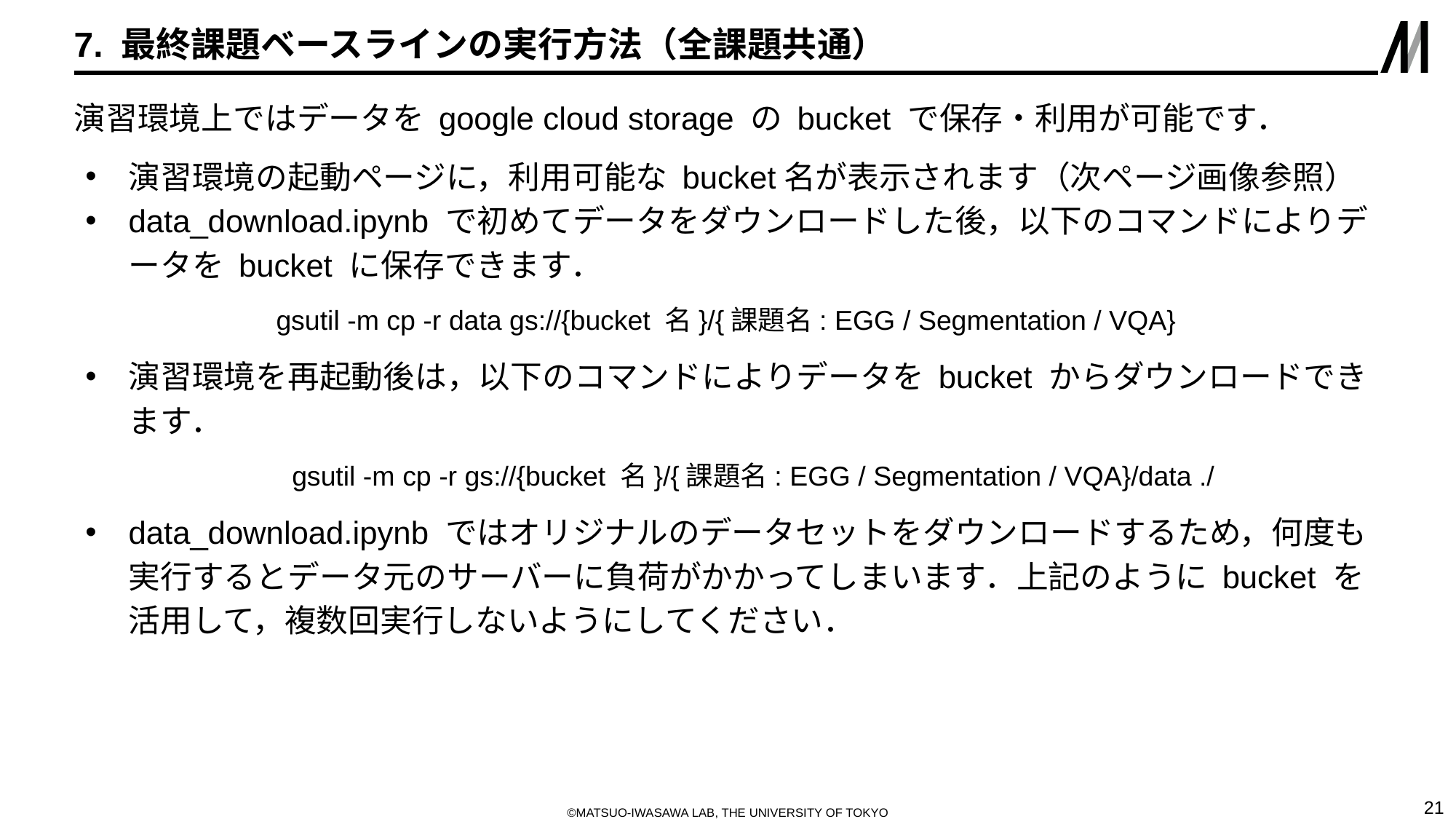

# 7. 最終課題ベースラインの実行方法（全課題共通）
演習環境上ではデータを google cloud storage の bucket で保存・利用が可能です．
演習環境の起動ページに，利用可能な bucket名が表示されます（次ページ画像参照）
data_download.ipynb で初めてデータをダウンロードした後，以下のコマンドによりデータを bucket に保存できます．
gsutil -m cp -r data gs://{bucket 名}/{課題名: EGG / Segmentation / VQA}
演習環境を再起動後は，以下のコマンドによりデータを bucket からダウンロードできます．
gsutil -m cp -r gs://{bucket 名}/{課題名: EGG / Segmentation / VQA}/data ./
data_download.ipynb ではオリジナルのデータセットをダウンロードするため，何度も実行するとデータ元のサーバーに負荷がかかってしまいます．上記のように bucket を活用して，複数回実行しないようにしてください．